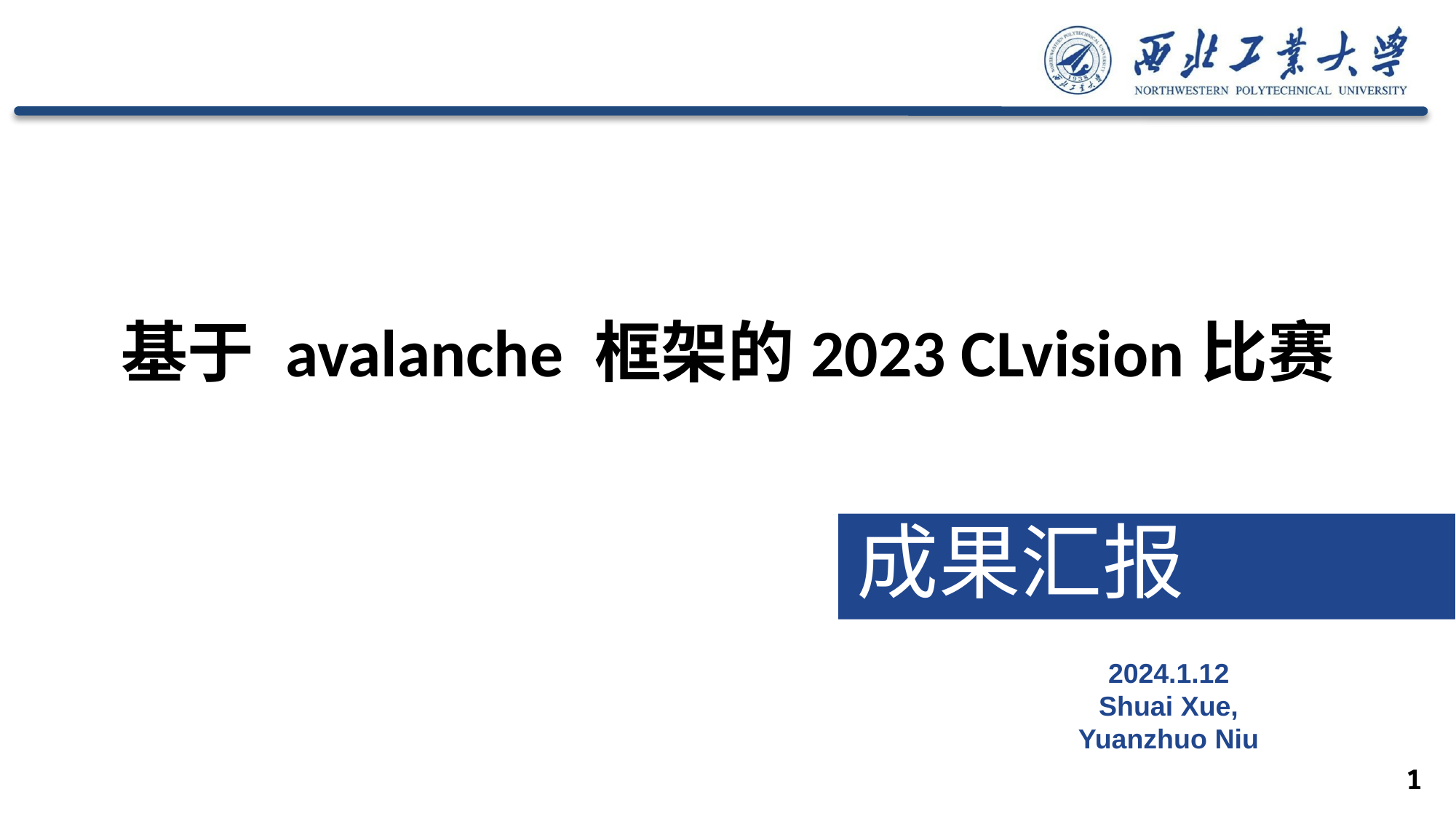

基于 avalanche 框架的2023 CLvision⽐赛
成果汇报

2024.1.12
Shuai Xue, Yuanzhuo Niu
1